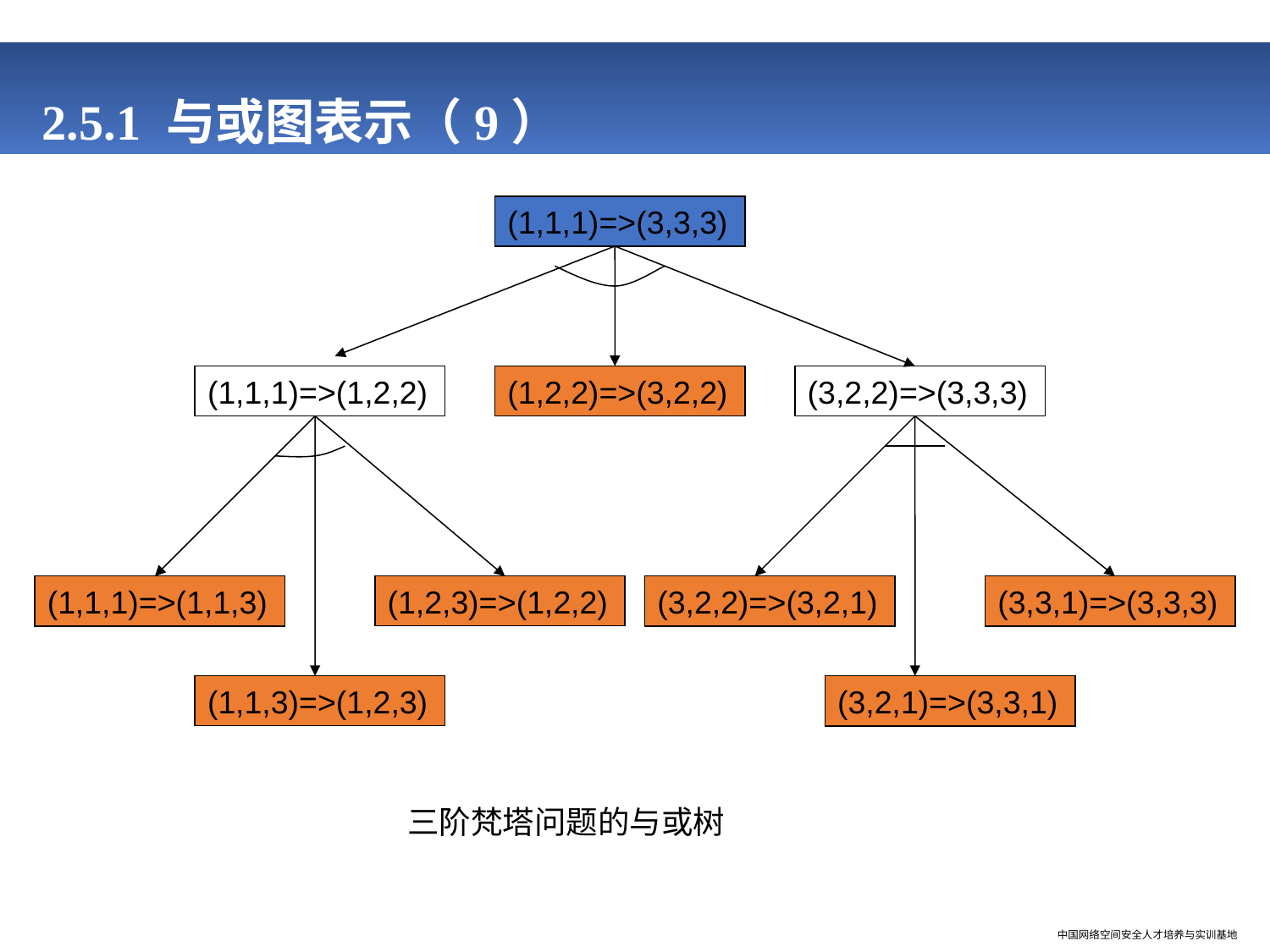

# 2.5.1 与或图表示（9）
(1,1,1)=>(3,3,3)

(1,1,1)=>(1,2,2)
(1,2,2)=>(3,2,2)
(3,2,2)=>(3,3,3)

(1,1,1)=>(1,1,3)
(1,2,3)=>(1,2,2)
(3,2,2)=>(3,2,1)
(3,3,1)=>(3,3,3)
(1,1,3)=>(1,2,3)
(3,2,1)=>(3,3,1)
三阶梵塔问题的与或树